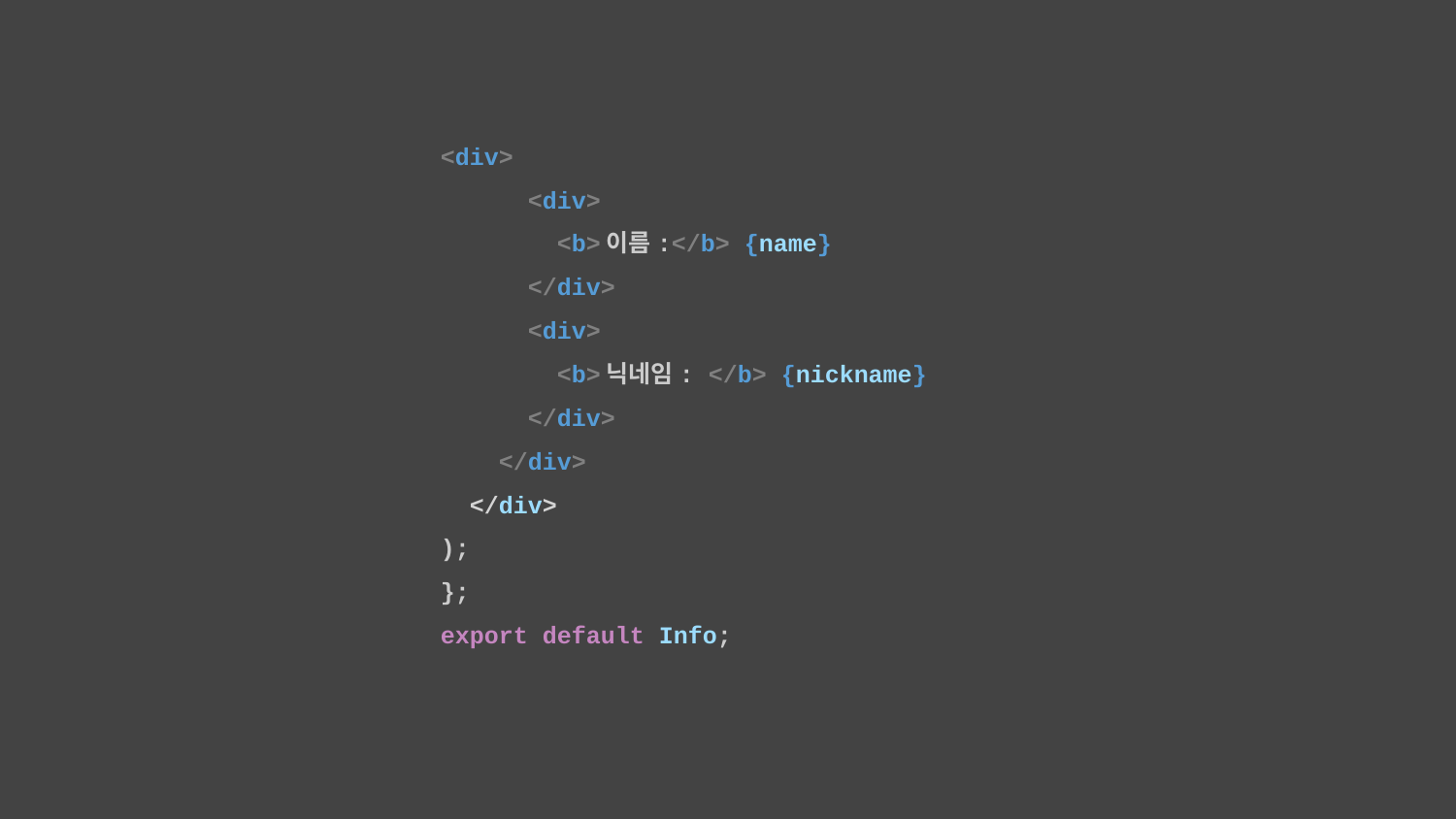

<div>
      <div>
        <b>이름:</b> {name}
      </div>
      <div>
        <b>닉네임: </b> {nickname}
      </div>
    </div>
  </div>
);
};
export default Info;